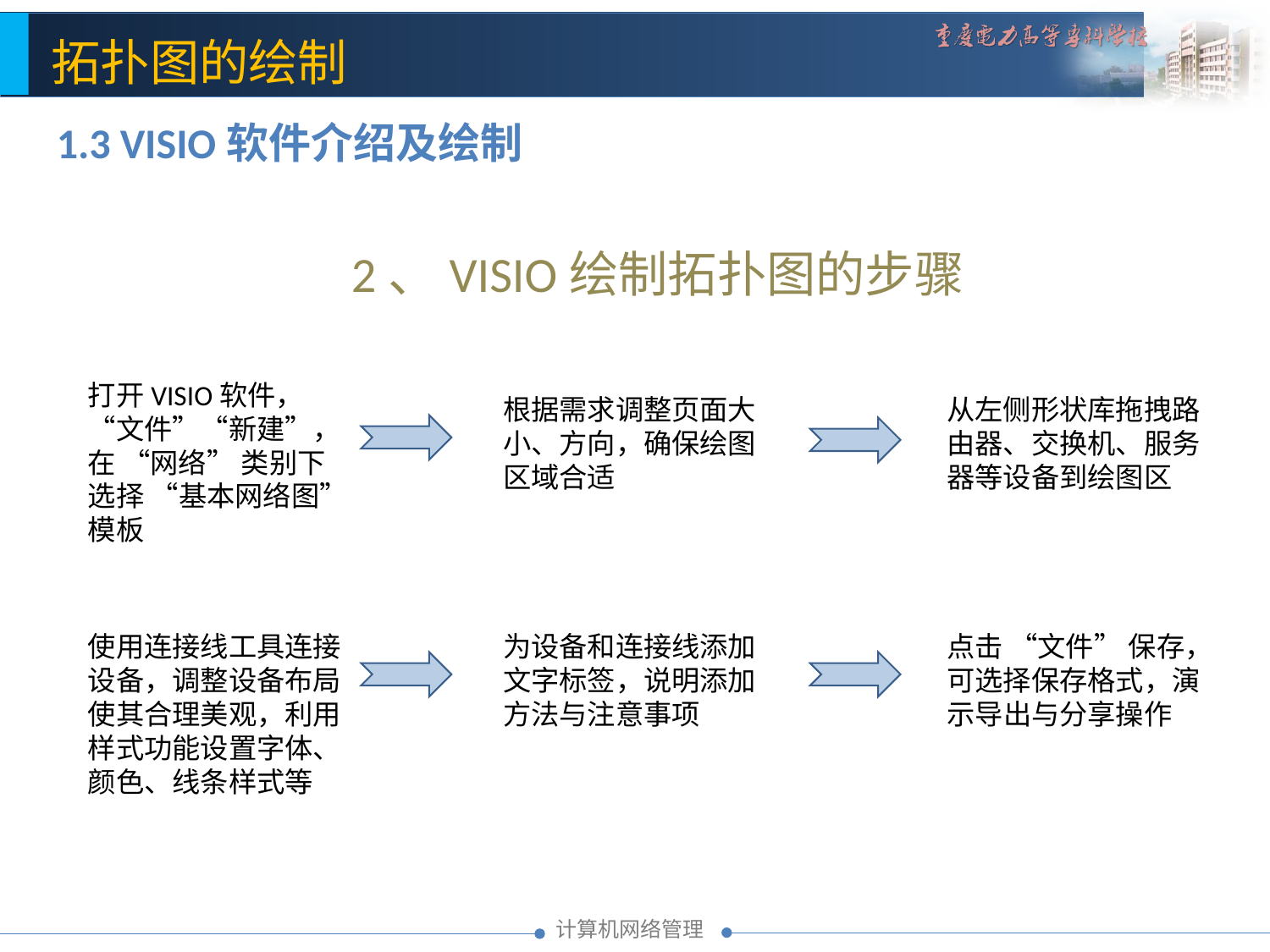

1.3 VISIO软件介绍及绘制
2、VISIO绘制拓扑图的步骤
打开VISIO软件，“文件”“新建”，在 “网络” 类别下选择 “基本网络图” 模板
根据需求调整页面大小、方向，确保绘图区域合适
从左侧形状库拖拽路由器、交换机、服务器等设备到绘图区

使用连接线工具连接设备，调整设备布局使其合理美观，利用样式功能设置字体、颜色、线条样式等
为设备和连接线添加文字标签，说明添加方法与注意事项
点击 “文件” 保存，可选择保存格式，演示导出与分享操作